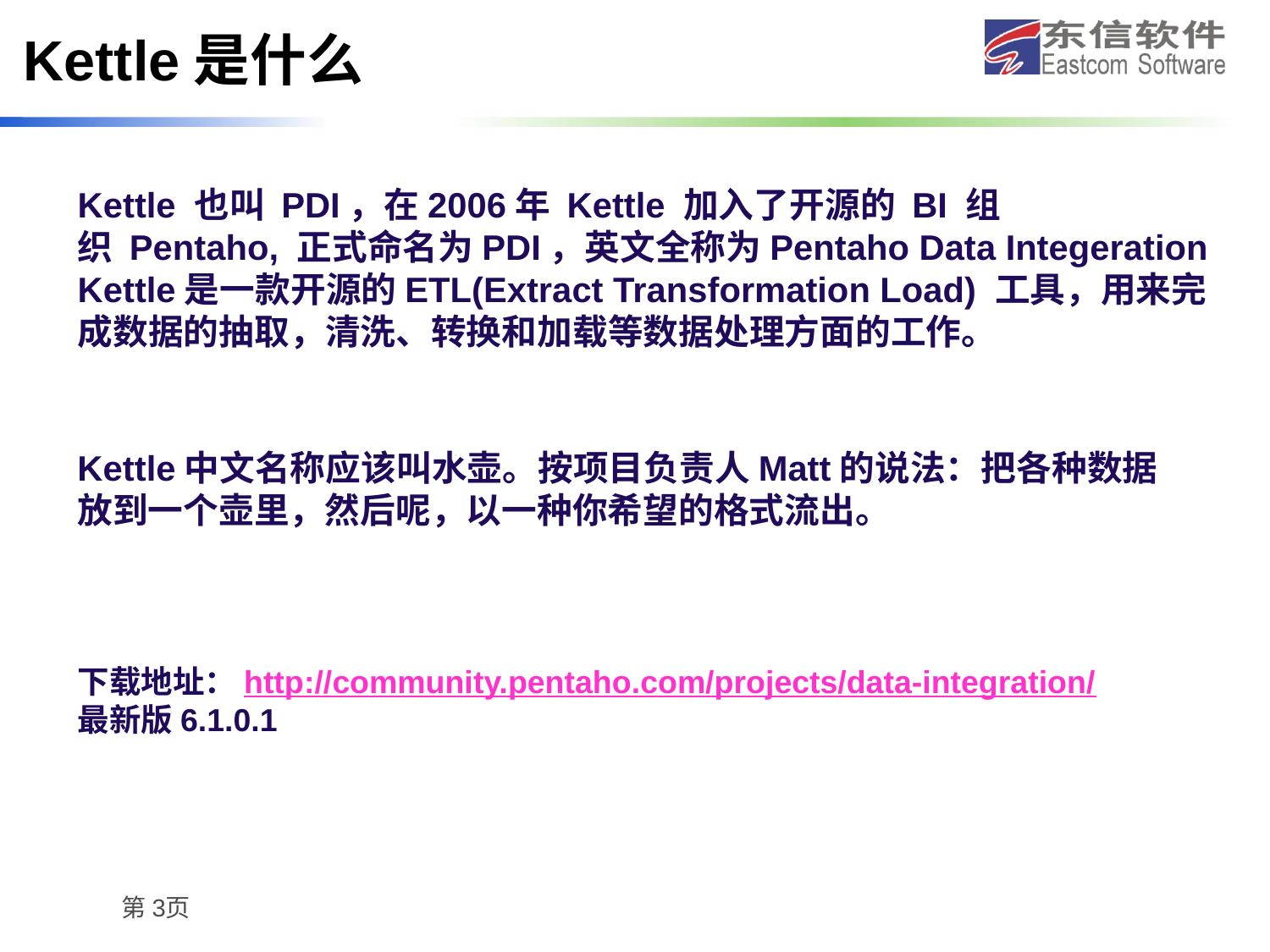

# Kettle是什么
Kettle 也叫 PDI，在2006年 Kettle 加入了开源的 BI 组织 Pentaho, 正式命名为PDI，英文全称为Pentaho Data Integeration
Kettle是一款开源的ETL(Extract Transformation Load) 工具，用来完成数据的抽取，清洗、转换和加载等数据处理方面的工作。
Kettle中文名称应该叫水壶。按项目负责人Matt的说法：把各种数据放到一个壶里，然后呢，以一种你希望的格式流出。

下载地址：http://community.pentaho.com/projects/data-integration/
最新版6.1.0.1
第3页